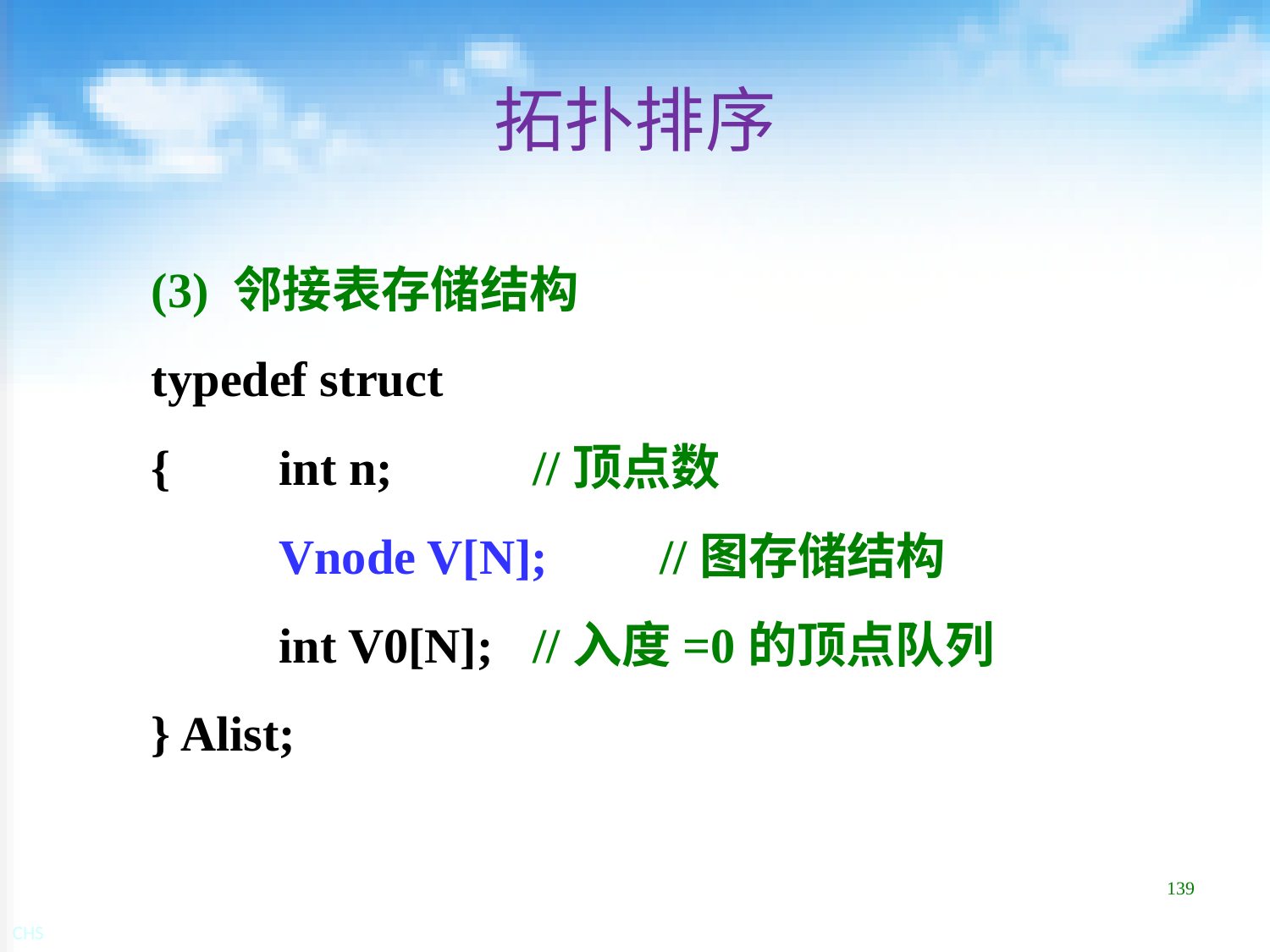

# 拓扑排序
(3) 邻接表存储结构
typedef struct
{	int n;		//顶点数
		Vnode V[N];	//图存储结构
		int V0[N];	//入度=0的顶点队列
} Alist;
139